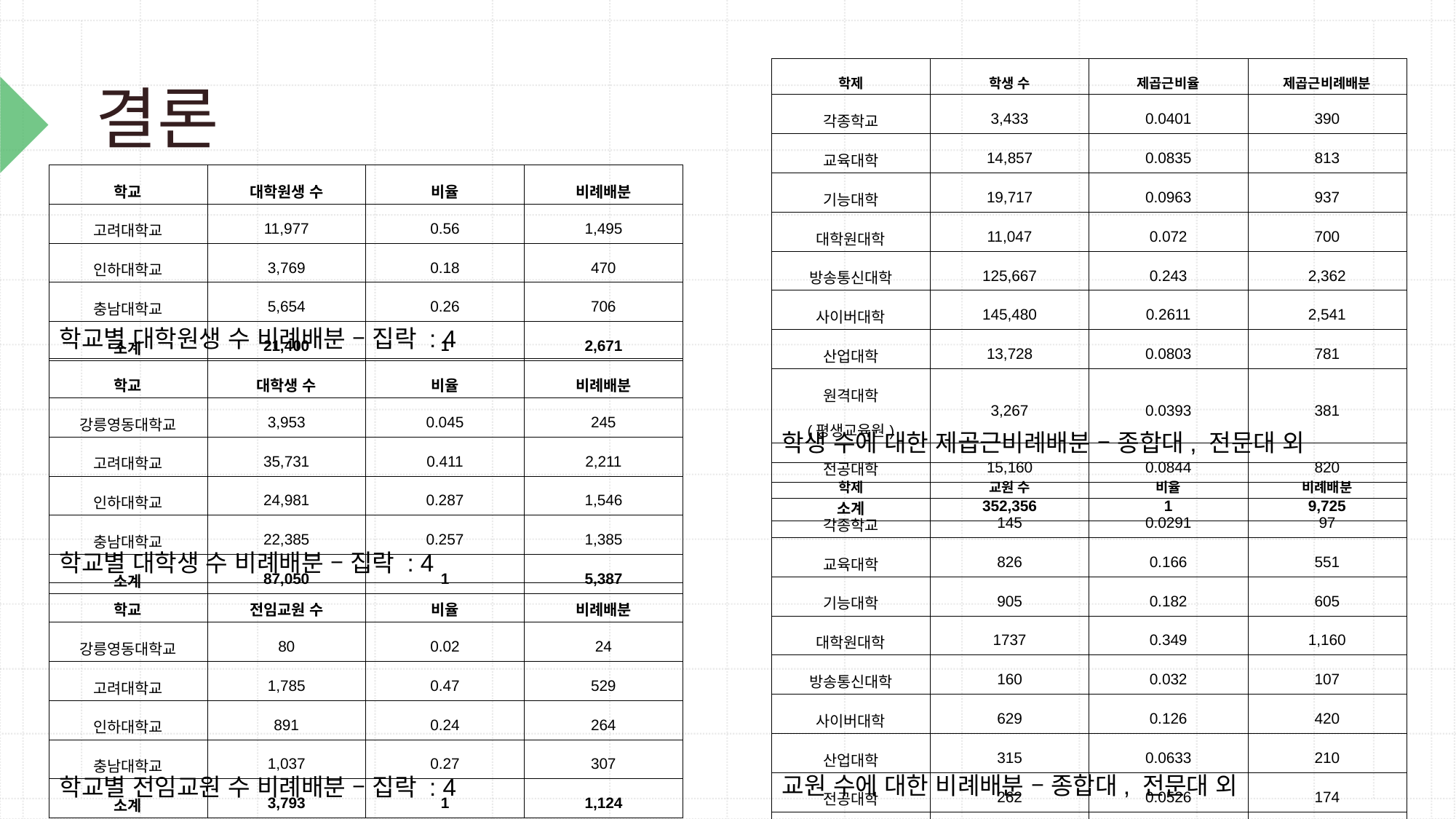

# 결론
| 학제 | 학생 수 | 제곱근비율 | 제곱근비례배분 |
| --- | --- | --- | --- |
| 각종학교 | 3,433 | 0.0401 | 390 |
| 교육대학 | 14,857 | 0.0835 | 813 |
| 기능대학 | 19,717 | 0.0963 | 937 |
| 대학원대학 | 11,047 | 0.072 | 700 |
| 방송통신대학 | 125,667 | 0.243 | 2,362 |
| 사이버대학 | 145,480 | 0.2611 | 2,541 |
| 산업대학 | 13,728 | 0.0803 | 781 |
| 원격대학 (평생교육원) | 3,267 | 0.0393 | 381 |
| 전공대학 | 15,160 | 0.0844 | 820 |
| 소계 | 352,356 | 1 | 9,725 |
| 학교 | 대학원생 수 | 비율 | 비례배분 |
| --- | --- | --- | --- |
| 고려대학교 | 11,977 | 0.56 | 1,495 |
| 인하대학교 | 3,769 | 0.18 | 470 |
| 충남대학교 | 5,654 | 0.26 | 706 |
| 소계 | 21,400 | 1 | 2,671 |
학교별 대학원생 수 비례배분 – 집락 : 4
| 학교 | 대학생 수 | 비율 | 비례배분 |
| --- | --- | --- | --- |
| 강릉영동대학교 | 3,953 | 0.045 | 245 |
| 고려대학교 | 35,731 | 0.411 | 2,211 |
| 인하대학교 | 24,981 | 0.287 | 1,546 |
| 충남대학교 | 22,385 | 0.257 | 1,385 |
| 소계 | 87,050 | 1 | 5,387 |
학생 수에 대한 제곱근비례배분 – 종합대, 전문대 외
| 학제 | 교원 수 | 비율 | 비례배분 |
| --- | --- | --- | --- |
| 각종학교 | 145 | 0.0291 | 97 |
| 교육대학 | 826 | 0.166 | 551 |
| 기능대학 | 905 | 0.182 | 605 |
| 대학원대학 | 1737 | 0.349 | 1,160 |
| 방송통신대학 | 160 | 0.032 | 107 |
| 사이버대학 | 629 | 0.126 | 420 |
| 산업대학 | 315 | 0.0633 | 210 |
| 전공대학 | 262 | 0.0526 | 174 |
| 소계 | 4,979 | 1 | 3,324 |
학교별 대학생 수 비례배분 – 집락 : 4
| 학교 | 전임교원 수 | 비율 | 비례배분 |
| --- | --- | --- | --- |
| 강릉영동대학교 | 80 | 0.02 | 24 |
| 고려대학교 | 1,785 | 0.47 | 529 |
| 인하대학교 | 891 | 0.24 | 264 |
| 충남대학교 | 1,037 | 0.27 | 307 |
| 소계 | 3,793 | 1 | 1,124 |
교원 수에 대한 비례배분 – 종합대, 전문대 외
학교별 전임교원 수 비례배분 – 집락 : 4